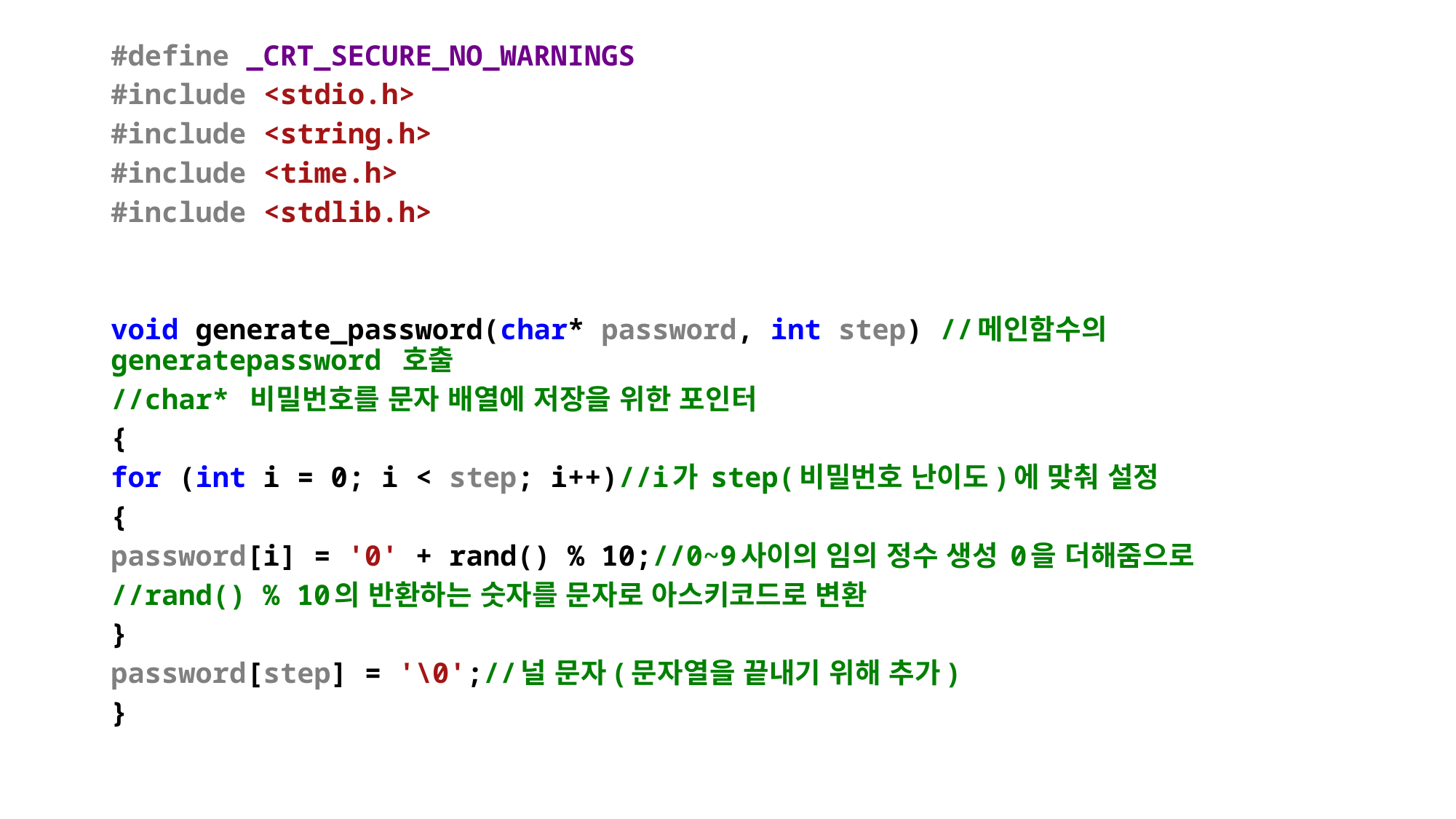

#define _CRT_SECURE_NO_WARNINGS
#include <stdio.h>
#include <string.h>
#include <time.h>
#include <stdlib.h>

void generate_password(char* password, int step) //메인함수의 generatepassword 호출
//char* 비밀번호를 문자 배열에 저장을 위한 포인터
{
for (int i = 0; i < step; i++)//i가 step(비밀번호 난이도)에 맞춰 설정
{
password[i] = '0' + rand() % 10;//0~9사이의 임의 정수 생성 0을 더해줌으로
//rand() % 10의 반환하는 숫자를 문자로 아스키코드로 변환
}
password[step] = '\0';//널 문자(문자열을 끝내기 위해 추가)
}

#